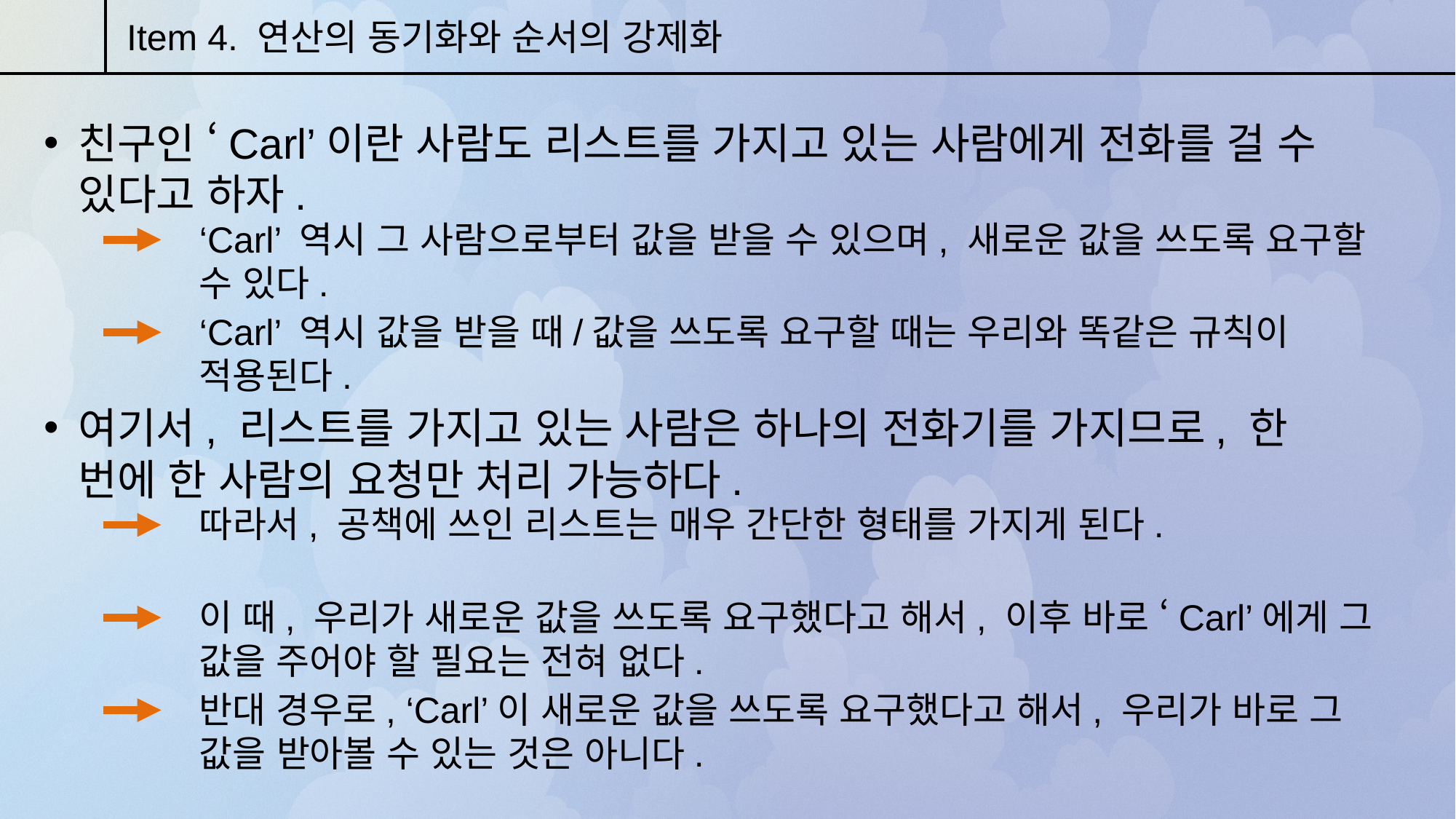

Item 4. 연산의 동기화와 순서의 강제화
친구인 ‘Carl’이란 사람도 리스트를 가지고 있는 사람에게 전화를 걸 수 있다고 하자.
‘Carl’ 역시 그 사람으로부터 값을 받을 수 있으며, 새로운 값을 쓰도록 요구할 수 있다.
‘Carl’ 역시 값을 받을 때/값을 쓰도록 요구할 때는 우리와 똑같은 규칙이 적용된다.
여기서, 리스트를 가지고 있는 사람은 하나의 전화기를 가지므로, 한 번에 한 사람의 요청만 처리 가능하다.
따라서, 공책에 쓰인 리스트는 매우 간단한 형태를 가지게 된다.
이 때, 우리가 새로운 값을 쓰도록 요구했다고 해서, 이후 바로 ‘Carl’에게 그 값을 주어야 할 필요는 전혀 없다.
반대 경우로, ‘Carl’이 새로운 값을 쓰도록 요구했다고 해서, 우리가 바로 그 값을 받아볼 수 있는 것은 아니다.